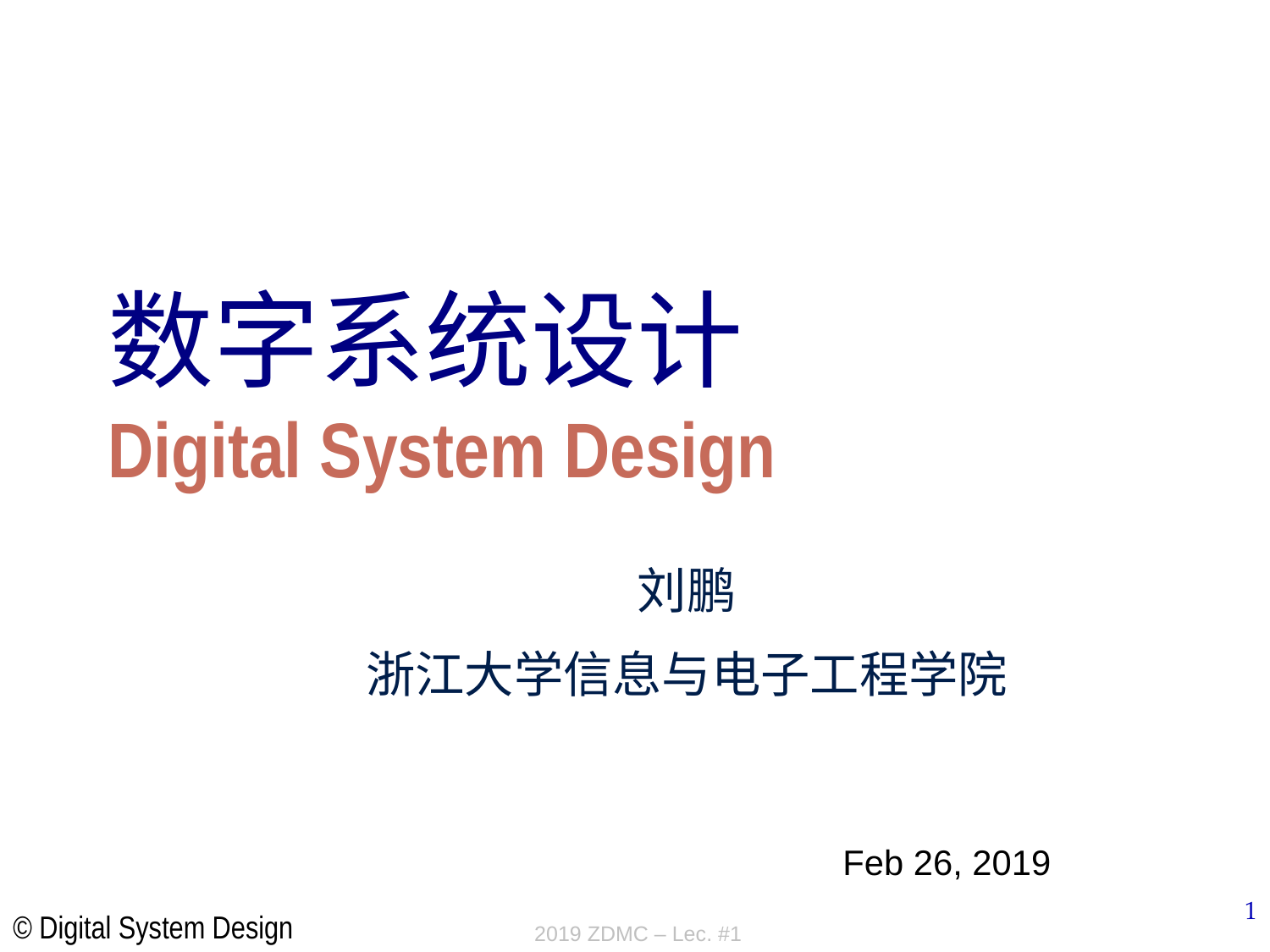

# 数字系统设计 Digital System Design
刘鹏
浙江大学信息与电子工程学院
Feb 26, 2019
2019 ZDMC – Lec. #1
1